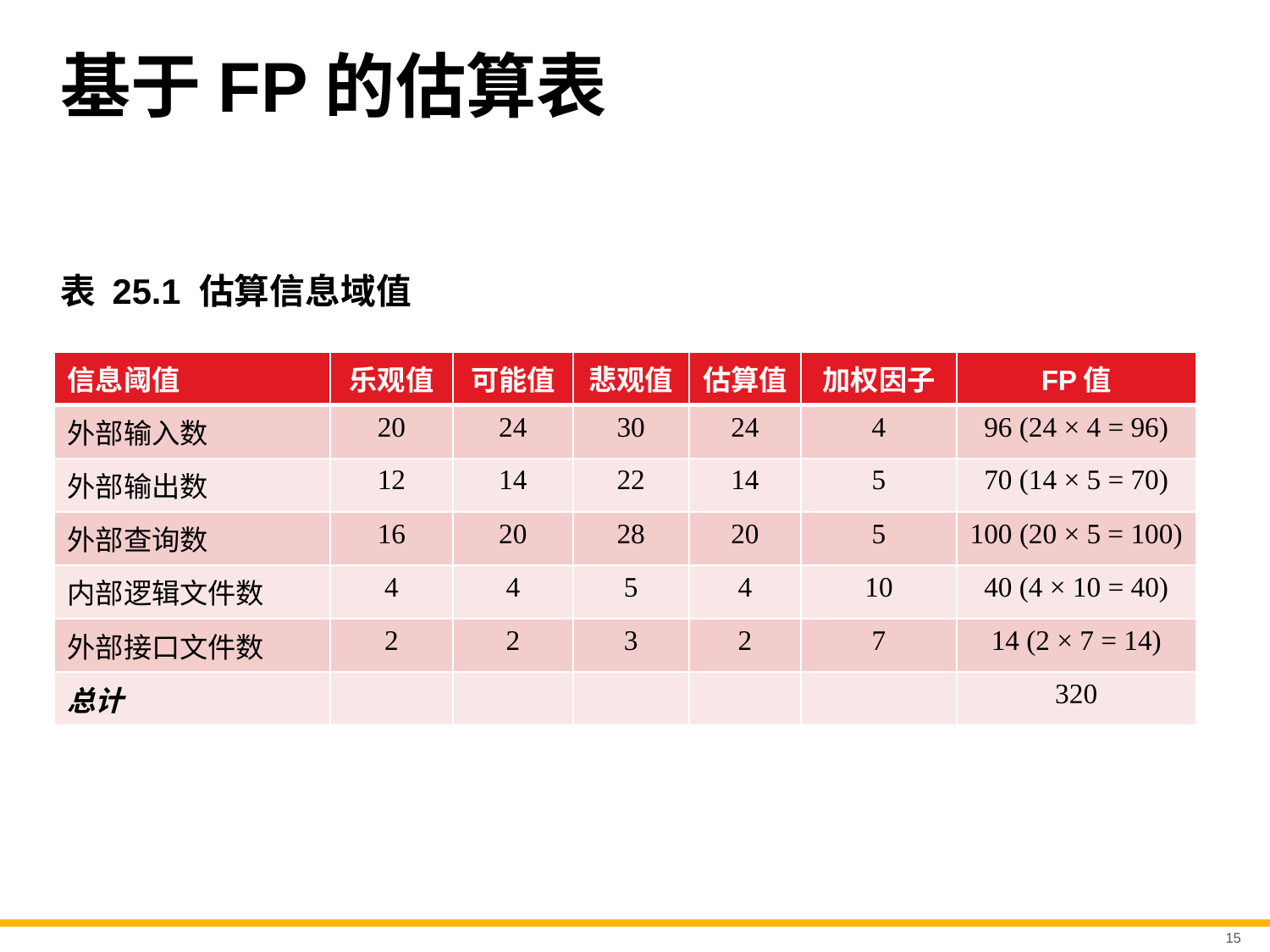

# 基于FP的估算表
表 25.1 估算信息域值
| 信息阈值 | 乐观值 | 可能值 | 悲观值 | 估算值 | 加权因子 | FP值 |
| --- | --- | --- | --- | --- | --- | --- |
| 外部输入数 | 20 | 24 | 30 | 24 | 4 | 96 (24 × 4 = 96) |
| 外部输出数 | 12 | 14 | 22 | 14 | 5 | 70 (14 × 5 = 70) |
| 外部查询数 | 16 | 20 | 28 | 20 | 5 | 100 (20 × 5 = 100) |
| 内部逻辑文件数 | 4 | 4 | 5 | 4 | 10 | 40 (4 × 10 = 40) |
| 外部接口文件数 | 2 | 2 | 3 | 2 | 7 | 14 (2 × 7 = 14) |
| 总计 |  |  |  |  |  | 320 |
15